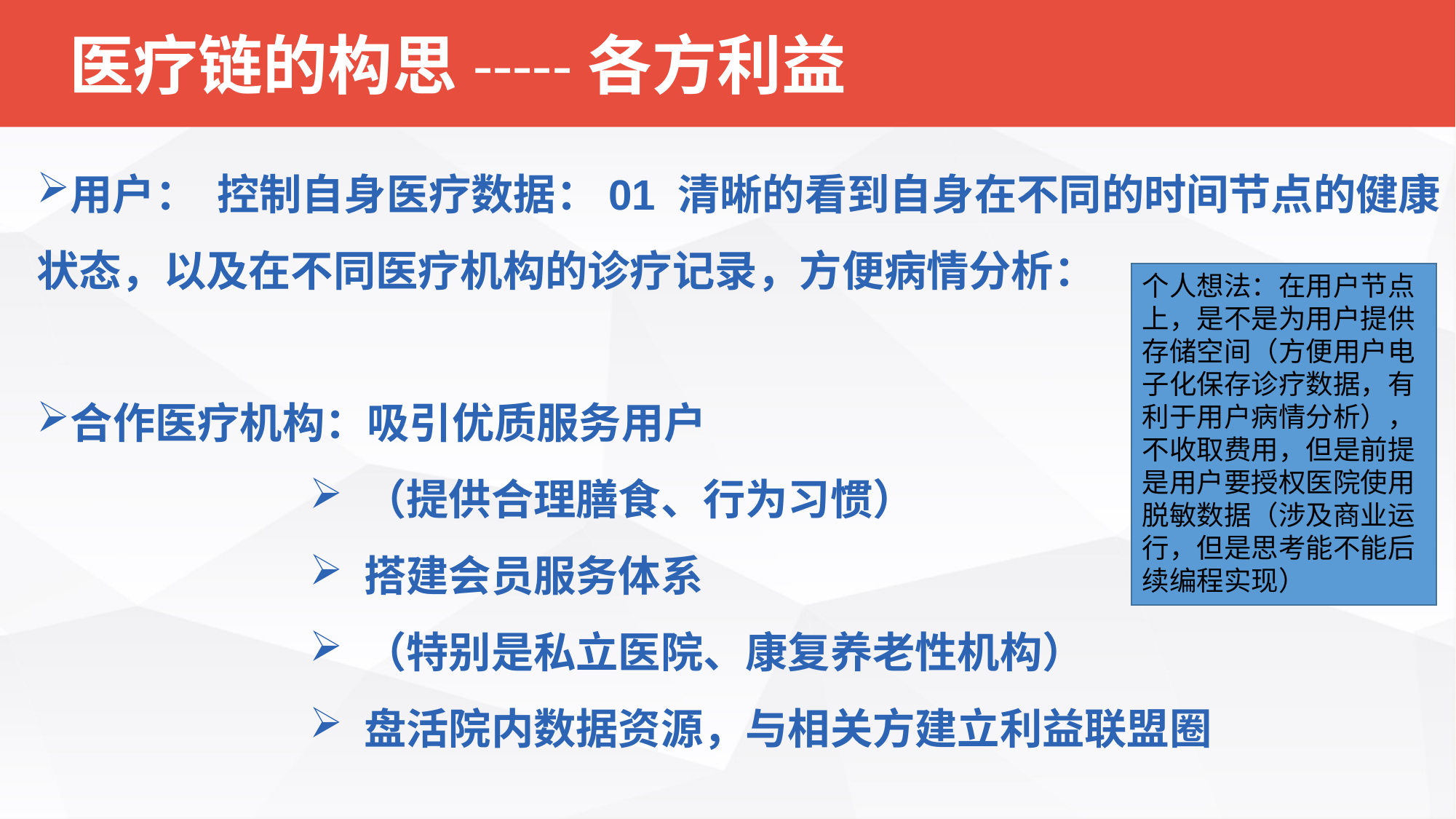

医疗链的构思-----各方利益

用户：  控制自身医疗数据：01 清晰的看到自身在不同的时间节点的健康状态，以及在不同医疗机构的诊疗记录，方便病情分析：

合作医疗机构：吸引优质服务用户
（提供合理膳食、行为习惯）
搭建会员服务体系
（特别是私立医院、康复养老性机构）
盘活院内数据资源，与相关方建立利益联盟圈

个人想法：在用户节点上，是不是为用户提供存储空间（方便用户电子化保存诊疗数据，有利于用户病情分析），不收取费用，但是前提是用户要授权医院使用脱敏数据（涉及商业运行，但是思考能不能后续编程实现）